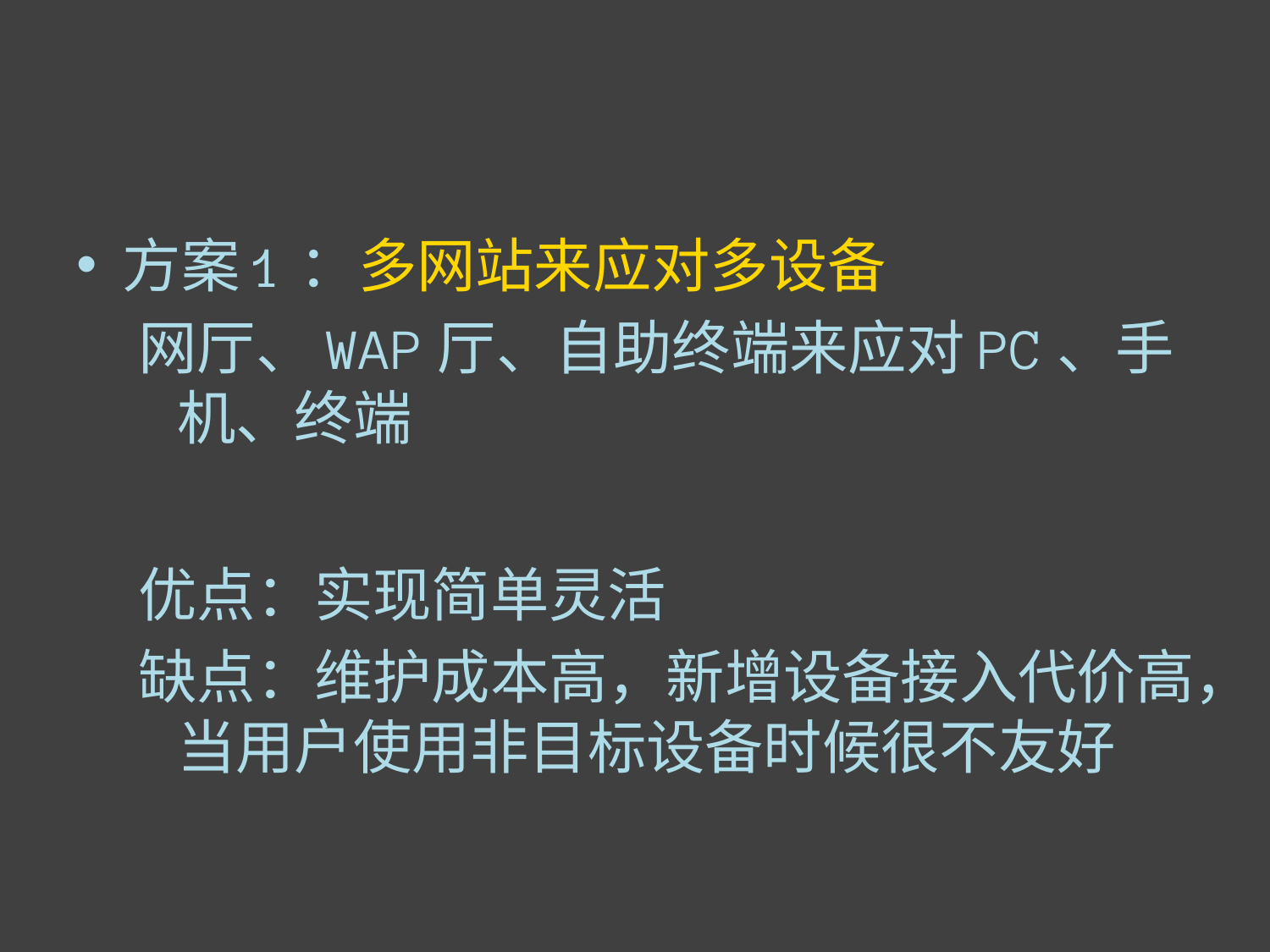

方案1：多网站来应对多设备
网厅、WAP厅、自助终端来应对PC、手机、终端

优点：实现简单灵活
缺点：维护成本高，新增设备接入代价高，当用户使用非目标设备时候很不友好